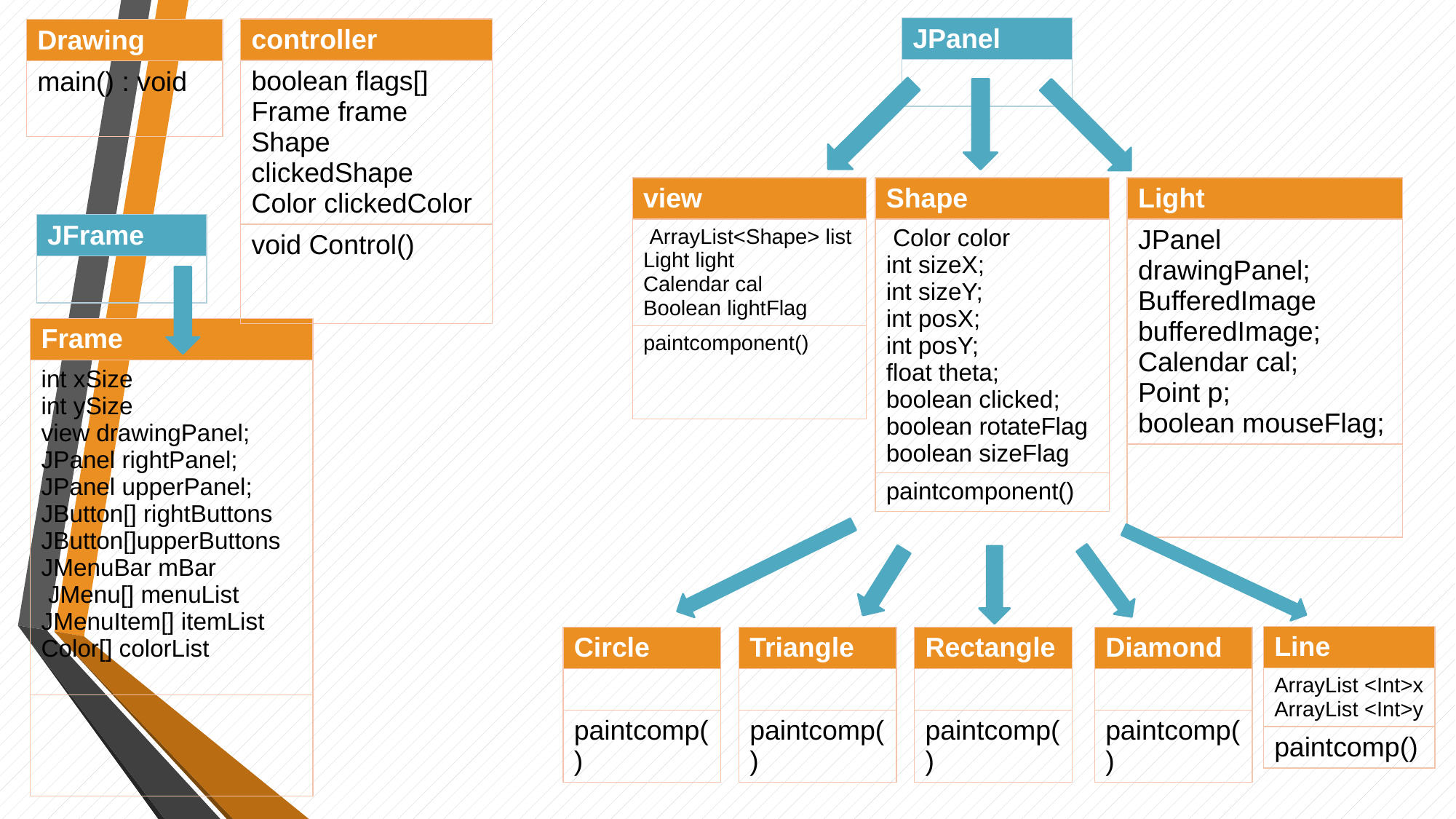

| JPanel |
| --- |
|  |
| controller |
| --- |
| boolean flags[] Frame frame Shape clickedShape Color clickedColor |
| void Control() |
| Drawing |
| --- |
| main() : void |

| view |
| --- |
| ArrayList<Shape> list Light light Calendar cal Boolean lightFlag |
| paintcomponent() |
| Light |
| --- |
| JPanel drawingPanel; BufferedImage bufferedImage; Calendar cal; Point p; boolean mouseFlag; |
|  |
| Shape |
| --- |
| Color color int sizeX; int sizeY; int posX; int posY; float theta; boolean clicked; boolean rotateFlag boolean sizeFlag |
| paintcomponent() |
| JFrame |
| --- |
|  |
| Flags |  | 버튼 |
| --- | --- | --- |
| 0 | 기본 |  |
| 1 | 원만들기 | R0 |
| 2 | 삼각형만들기 | R1 |
| 3 | 사각형만들기 | R2 |
| 4 | 마름모 | R3 |
| 5 | 라인 | R4 |
| 6 | 사이즈 | R5 |
| 7 | 회전 | R6 |
| 8 | 라이트이미지 | U3 |
| 9 | 마우스불빛 |  |
|  |  |  |
|  |  |  |

| Frame |
| --- |
| int xSize int ySize view drawingPanel; JPanel rightPanel; JPanel upperPanel; JButton[] rightButtons JButton[]upperButtons JMenuBar mBar JMenu[] menuList JMenuItem[] itemList Color[] colorList |
|  |

| Line |
| --- |
| ArrayList <Int>x ArrayList <Int>y |
| paintcomp() |
| Circle |
| --- |
|  |
| paintcomp() |
| Triangle |
| --- |
|  |
| paintcomp() |
| Rectangle |
| --- |
|  |
| paintcomp() |
| Diamond |
| --- |
|  |
| paintcomp() |